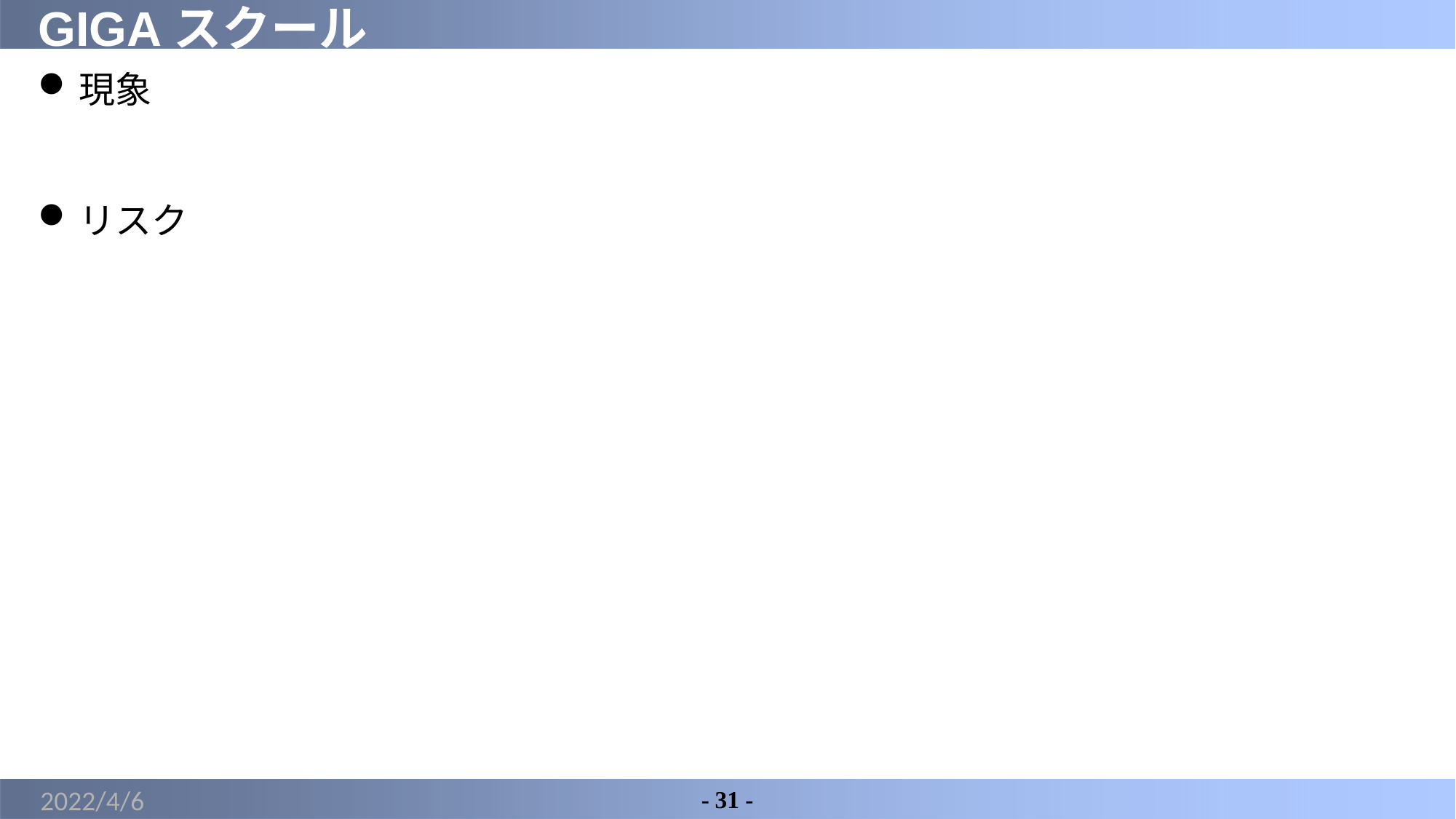

# GIGAスクール
現象

リスク

2022/4/6
- 31 -